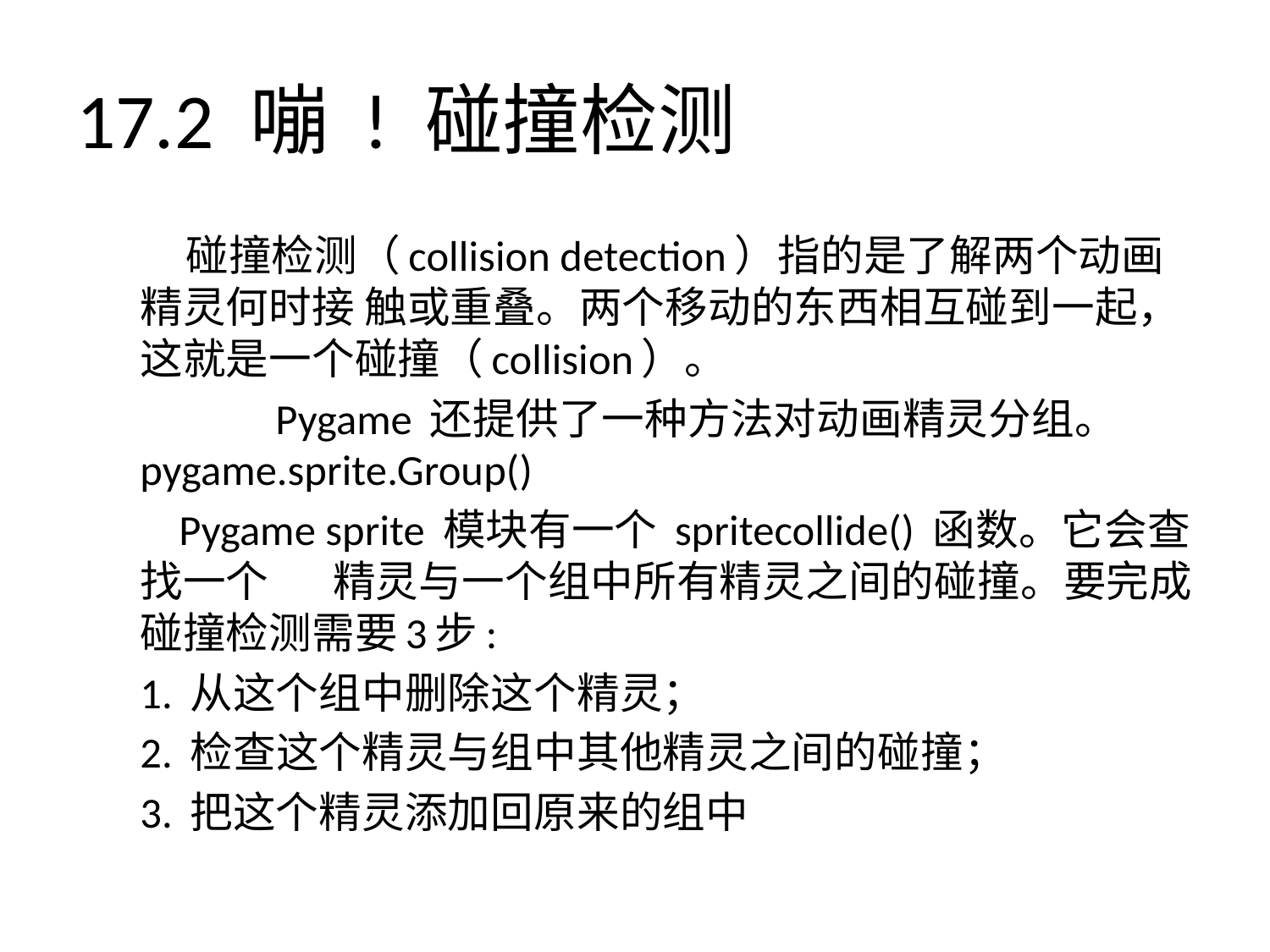

# 17.2 嘣 ! 碰撞检测
		    碰撞检测（collision detection）指的是了解两个动画精灵何时接 触或重叠。两个移动的东西相互碰到一起，这就是一个碰撞（collision）。
	 	    Pygame 还提供了一种方法对动画精灵分组。 pygame.sprite.Group()
		    Pygame sprite 模块有一个 spritecollide() 函数。它会查找一个	精灵与一个组中所有精灵之间的碰撞。要完成碰撞检测需要3步:
		1. 从这个组中删除这个精灵；
		2. 检查这个精灵与组中其他精灵之间的碰撞；
		3. 把这个精灵添加回原来的组中